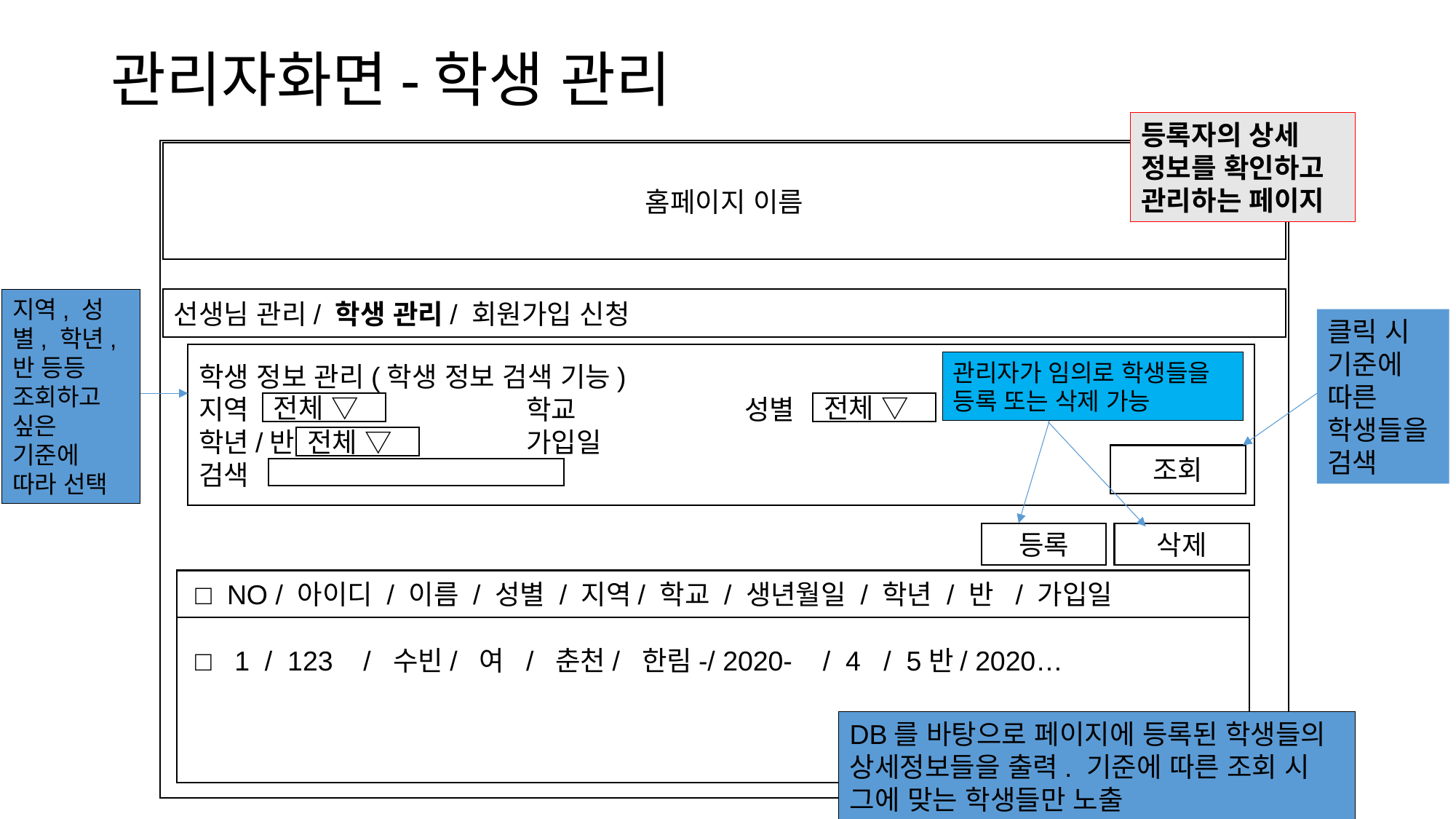

# 관리자화면-학생 관리
등록자의 상세 정보를 확인하고 관리하는 페이지

홈페이지 이름
지역, 성별, 학년, 반 등등 조회하고 싶은 기준에 따라 선택
선생님 관리/ 학생 관리/ 회원가입 신청
클릭 시 기준에 따른 학생들을 검색
학생 정보 관리(학생 정보 검색 기능)
지역			학교		성별
학년/반			가입일
검색
전체 ▽
전체 ▽
전체 ▽

관리자가 임의로 학생들을 등록 또는 삭제 가능
조회
등록
삭제
 □   1  /  123    /  수빈/  여  /  춘천/  한림-/ 2020-    /  4   /  5반/ 2020…

 □  NO / 아이디 / 이름 / 성별 / 지역/ 학교 / 생년월일 / 학년 / 반  / 가입일
DB를 바탕으로 페이지에 등록된 학생들의 상세정보들을 출력. 기준에 따른 조회 시 그에 맞는 학생들만 노출